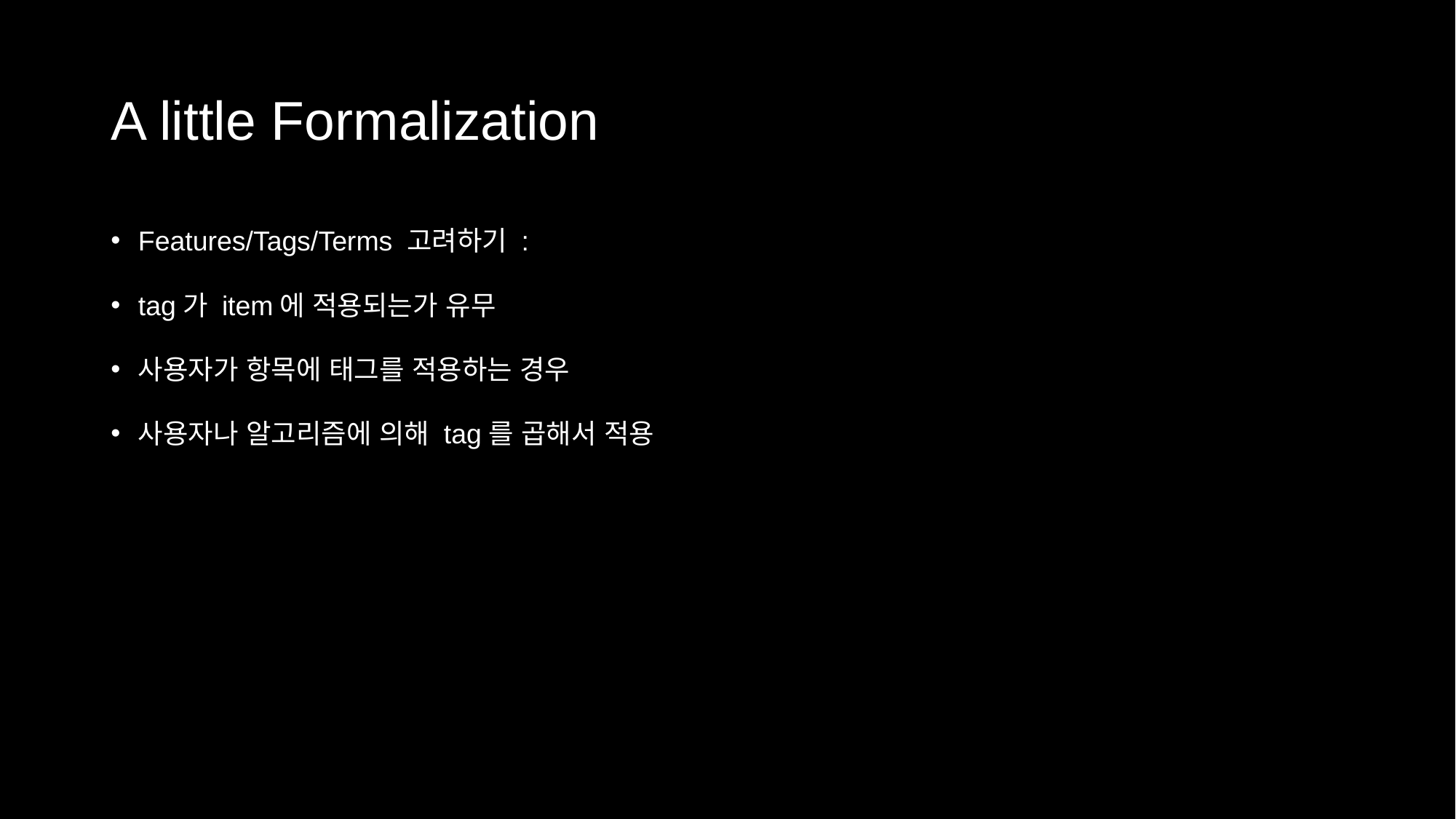

# A little Formalization
Features/Tags/Terms 고려하기 :
tag가 item에 적용되는가 유무
사용자가 항목에 태그를 적용하는 경우
사용자나 알고리즘에 의해 tag를 곱해서 적용